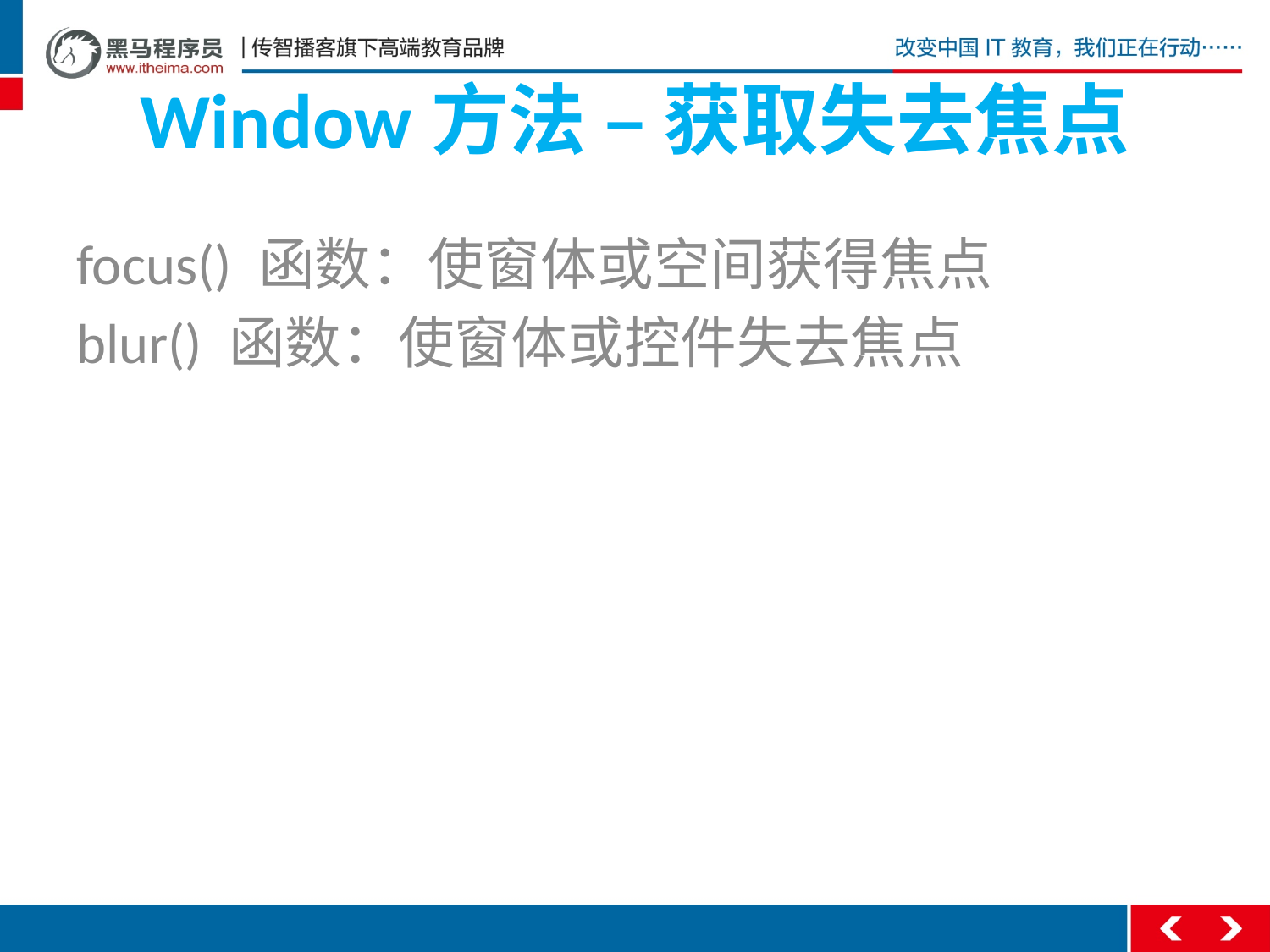

# Window方法 – 获取失去焦点
focus() 函数：使窗体或空间获得焦点
blur() 函数：使窗体或控件失去焦点